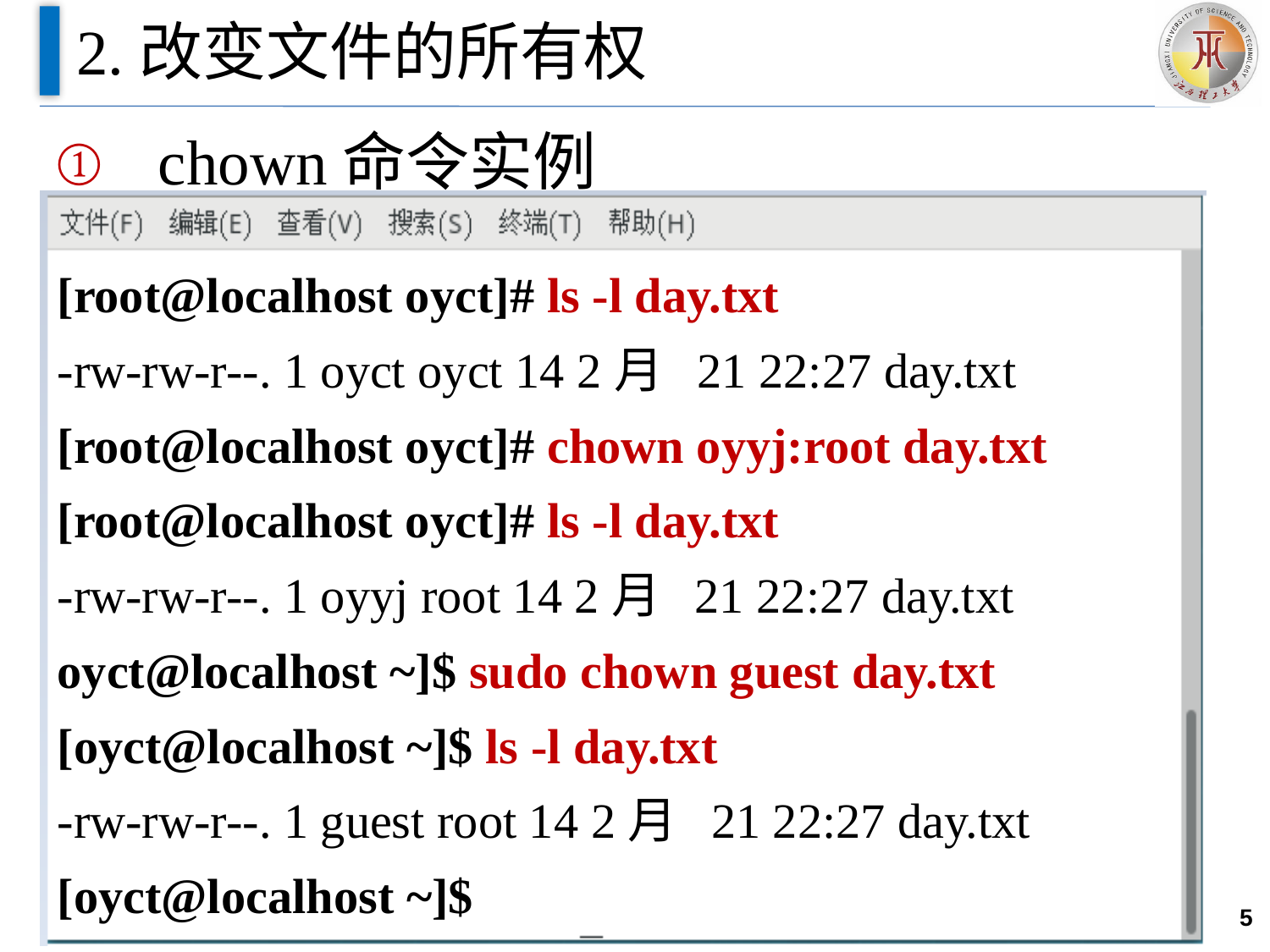

# 2.改变文件的所有权
chown命令实例
[root@localhost oyct]# ls -l day.txt
-rw-rw-r--. 1 oyct oyct 14 2月  21 22:27 day.txt
[root@localhost oyct]# chown oyyj:root day.txt
[root@localhost oyct]# ls -l day.txt
-rw-rw-r--. 1 oyyj root 14 2月  21 22:27 day.txt
oyct@localhost ~]$ sudo chown guest day.txt
[oyct@localhost ~]$ ls -l day.txt
-rw-rw-r--. 1 guest root 14 2月  21 22:27 day.txt
[oyct@localhost ~]$
5